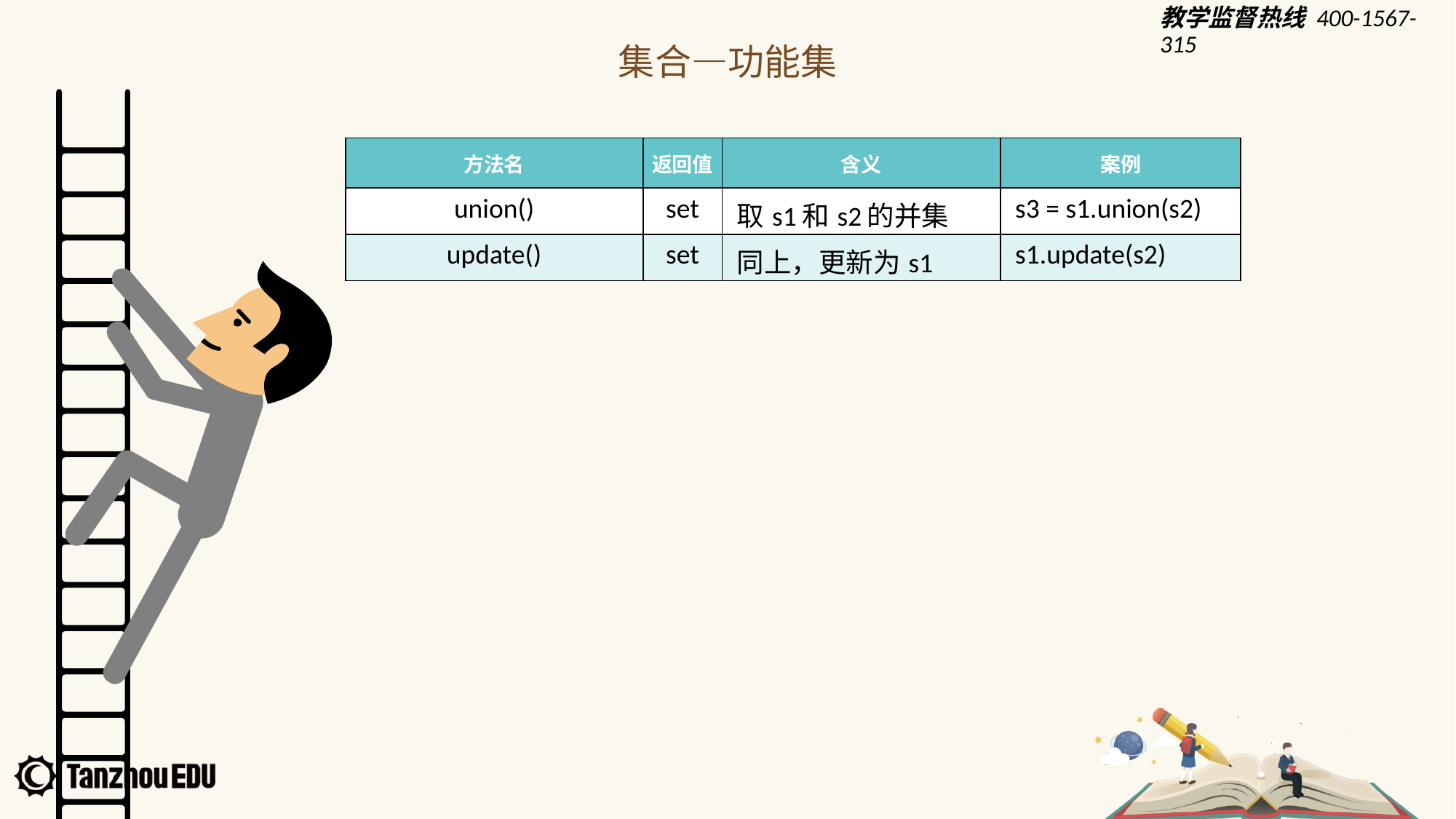

集合—功能集

| 方法名 | 返回值 | 含义 | 案例 |
| --- | --- | --- | --- |
| union() | set | 取s1和s2的并集 | s3 = s1.union(s2) |
| update() | set | 同上，更新为s1 | s1.update(s2) |